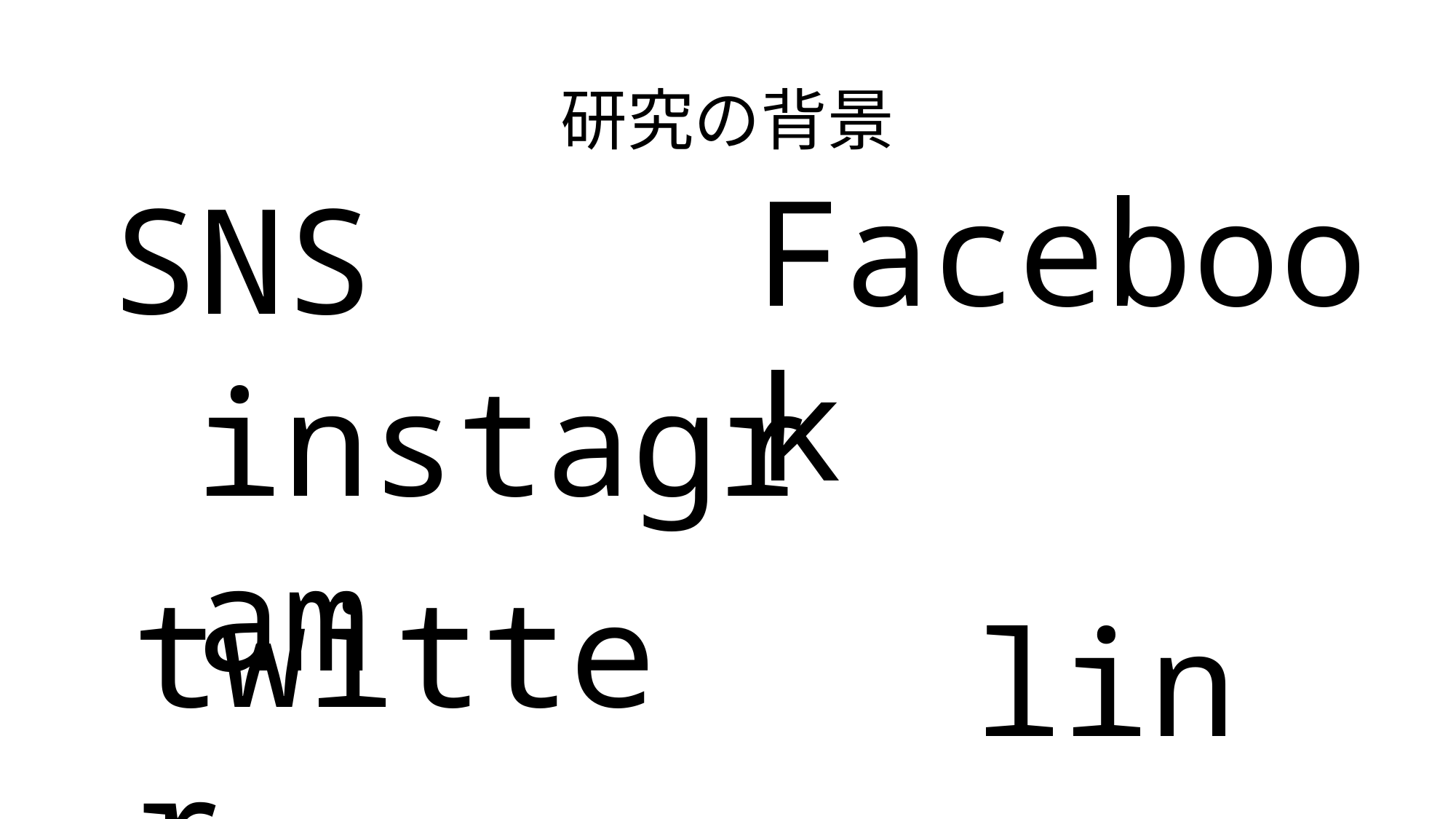

# 研究の背景
Facebook

SNS
instagram
twitter
line